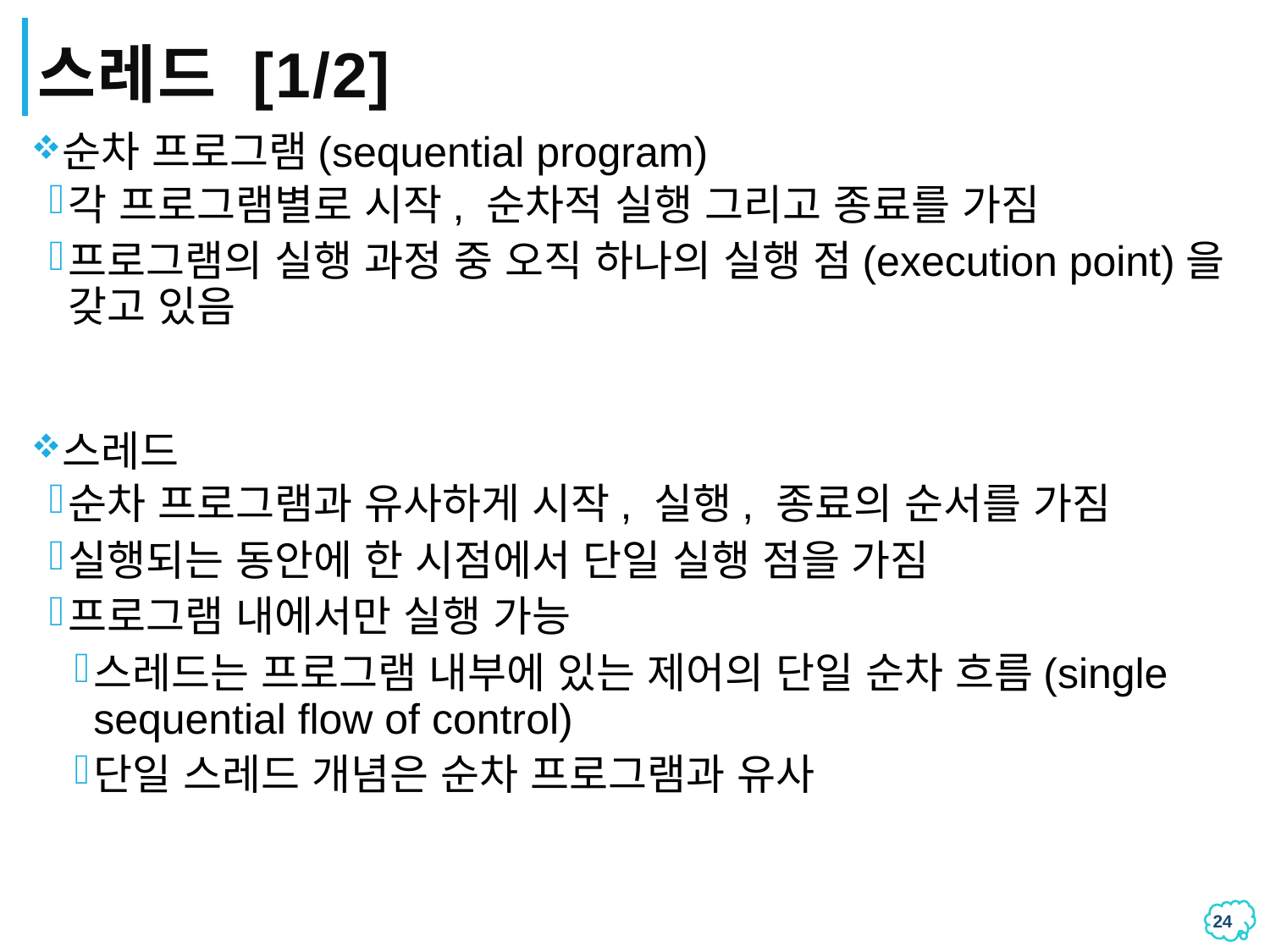

# 스레드 [1/2]
순차 프로그램(sequential program)
각 프로그램별로 시작, 순차적 실행 그리고 종료를 가짐
프로그램의 실행 과정 중 오직 하나의 실행 점(execution point)을 갖고 있음

스레드
순차 프로그램과 유사하게 시작, 실행, 종료의 순서를 가짐
실행되는 동안에 한 시점에서 단일 실행 점을 가짐
프로그램 내에서만 실행 가능
스레드는 프로그램 내부에 있는 제어의 단일 순차 흐름(single sequential flow of control)
단일 스레드 개념은 순차 프로그램과 유사
24